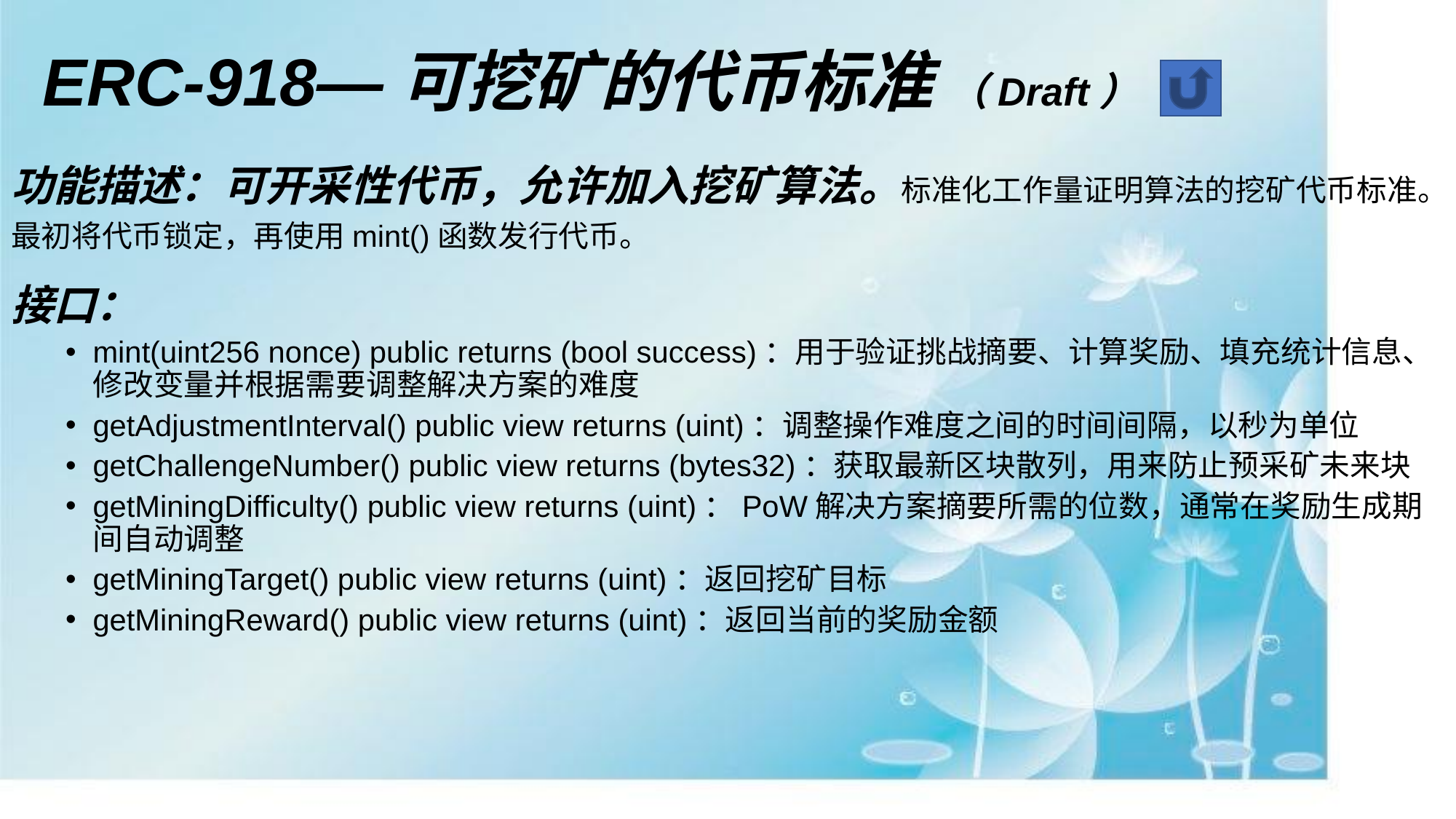

# ERC-918—可挖矿的代币标准 （Draft）

功能描述：可开采性代币，允许加入挖矿算法。标准化工作量证明算法的挖矿代币标准。最初将代币锁定，再使用mint()函数发行代币。
接口：
mint(uint256 nonce) public returns (bool success)：用于验证挑战摘要、计算奖励、填充统计信息、修改变量并根据需要调整解决方案的难度
getAdjustmentInterval() public view returns (uint)：调整操作难度之间的时间间隔，以秒为单位
getChallengeNumber() public view returns (bytes32)：获取最新区块散列，用来防止预采矿未来块
getMiningDifficulty() public view returns (uint)：PoW解决方案摘要所需的位数，通常在奖励生成期间自动调整
getMiningTarget() public view returns (uint)：返回挖矿目标
getMiningReward() public view returns (uint)：返回当前的奖励金额